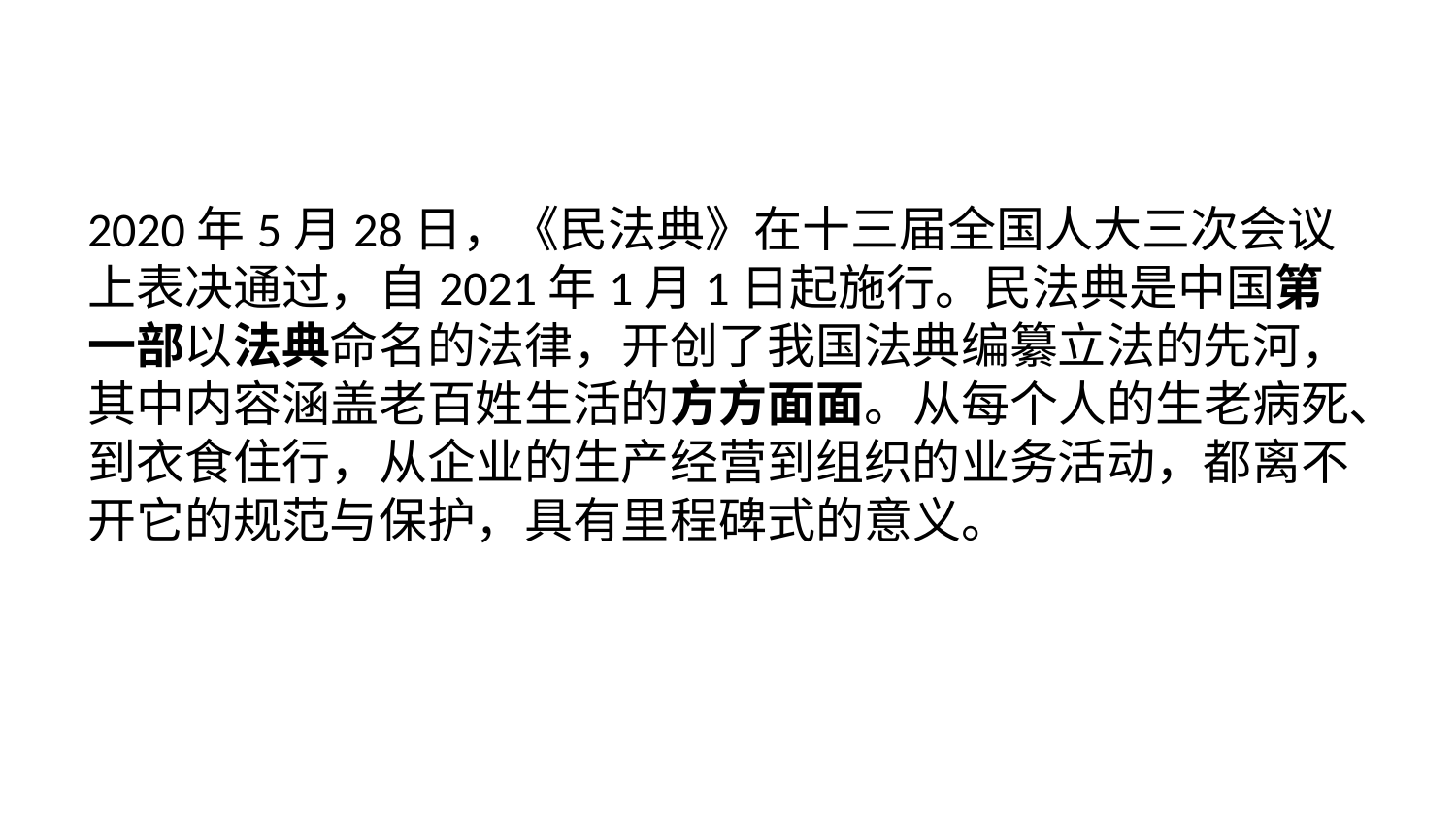

2020年5月28日，《民法典》在十三届全国人大三次会议上表决通过，自2021年1月1日起施行。民法典是中国第一部以法典命名的法律，开创了我国法典编纂立法的先河，其中内容涵盖老百姓生活的方方面面。从每个人的生老病死、到衣食住行，从企业的生产经营到组织的业务活动，都离不开它的规范与保护，具有里程碑式的意义。